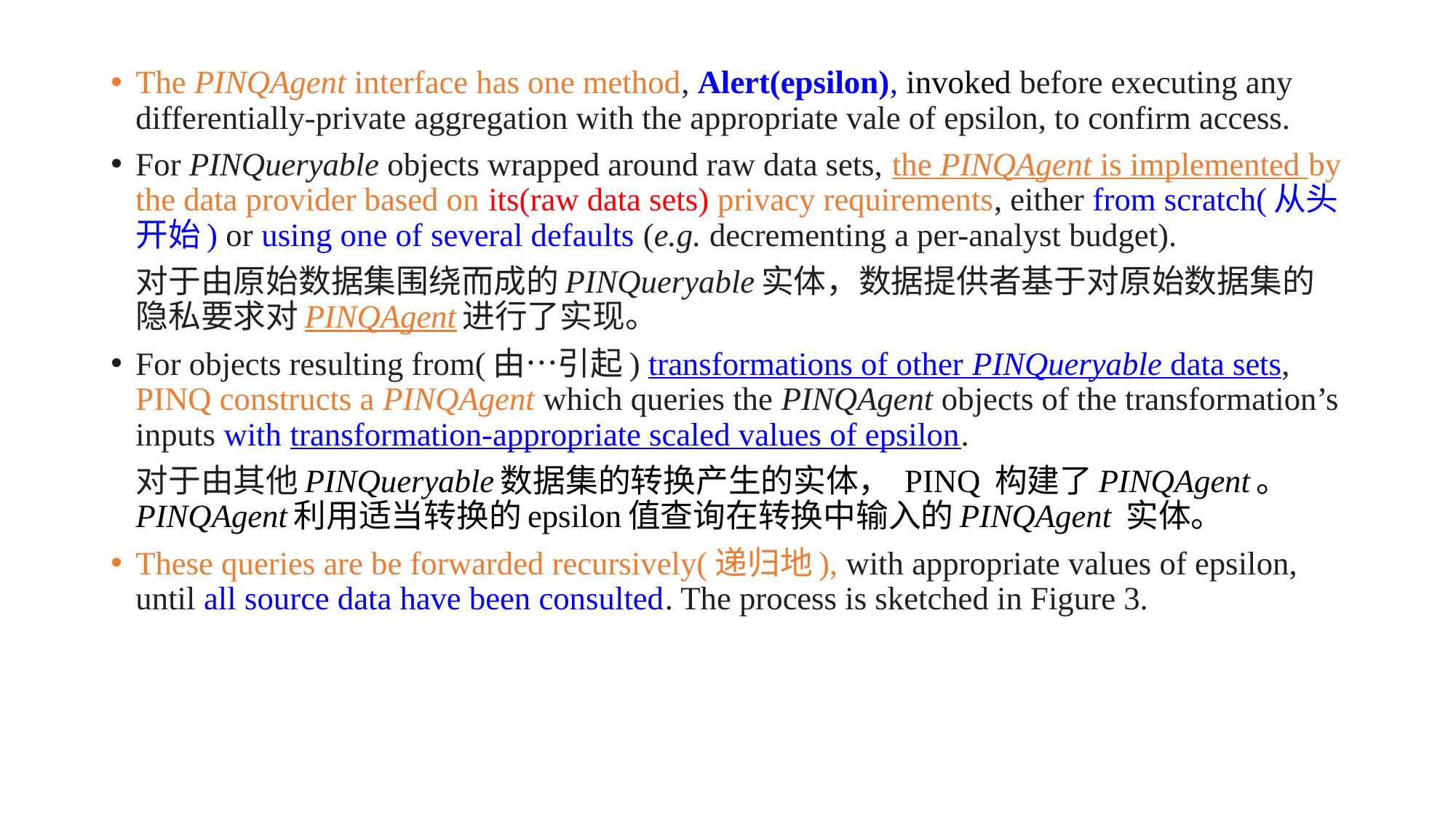

The PINQAgent interface has one method, Alert(epsilon), invoked before executing any differentially-private aggregation with the appropriate vale of epsilon, to confirm access.
For PINQueryable objects wrapped around raw data sets, the PINQAgent is implemented by the data provider based on its(raw data sets) privacy requirements, either from scratch(从头开始) or using one of several defaults (e.g. decrementing a per-analyst budget).
对于由原始数据集围绕而成的PINQueryable实体，数据提供者基于对原始数据集的隐私要求对PINQAgent进行了实现。
For objects resulting from(由…引起) transformations of other PINQueryable data sets, PINQ constructs a PINQAgent which queries the PINQAgent objects of the transformation’s inputs with transformation-appropriate scaled values of epsilon.
对于由其他PINQueryable数据集的转换产生的实体， PINQ 构建了PINQAgent。 PINQAgent利用适当转换的epsilon值查询在转换中输入的PINQAgent 实体。
These queries are be forwarded recursively(递归地), with appropriate values of epsilon, until all source data have been consulted. The process is sketched in Figure 3.